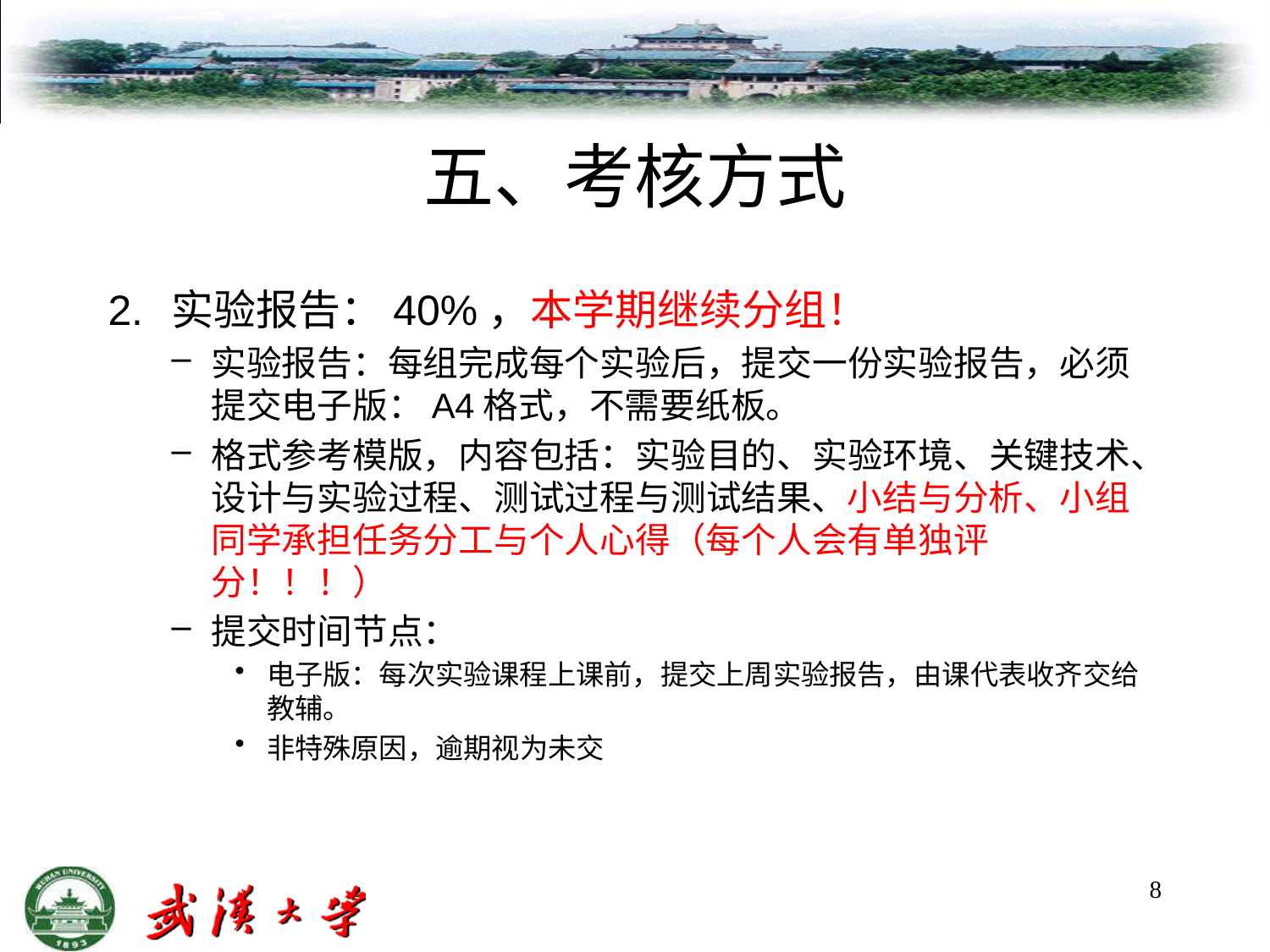

# 五、考核方式

实验报告：40%，本学期继续分组！
实验报告：每组完成每个实验后，提交一份实验报告，必须提交电子版：A4格式，不需要纸板。
格式参考模版，内容包括：实验目的、实验环境、关键技术、设计与实验过程、测试过程与测试结果、小结与分析、小组同学承担任务分工与个人心得（每个人会有单独评分！！！）
提交时间节点：
电子版：每次实验课程上课前，提交上周实验报告，由课代表收齐交给教辅。
非特殊原因，逾期视为未交

8